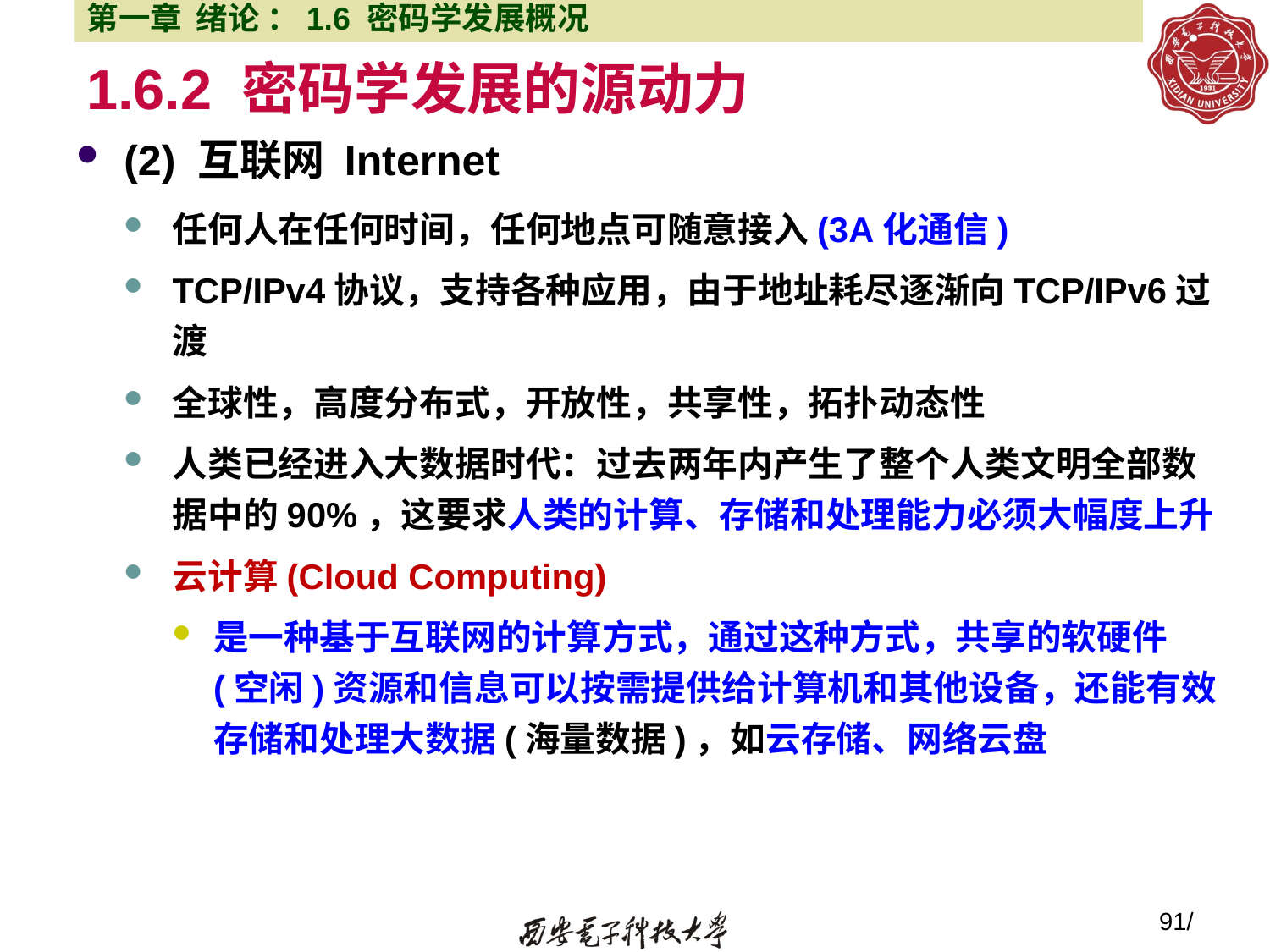

第一章  绪论 ：1.6 密码学发展概况
# 1.6.2 密码学发展的源动力
(2) 互联网 Internet
任何人在任何时间，任何地点可随意接入(3A化通信)
TCP/IPv4协议，支持各种应用，由于地址耗尽逐渐向TCP/IPv6过渡
全球性，高度分布式，开放性，共享性，拓扑动态性
人类已经进入大数据时代：过去两年内产生了整个人类文明全部数据中的90%，这要求人类的计算、存储和处理能力必须大幅度上升
云计算(Cloud Computing)
是一种基于互联网的计算方式，通过这种方式，共享的软硬件(空闲)资源和信息可以按需提供给计算机和其他设备，还能有效存储和处理大数据(海量数据)，如云存储、网络云盘
91/